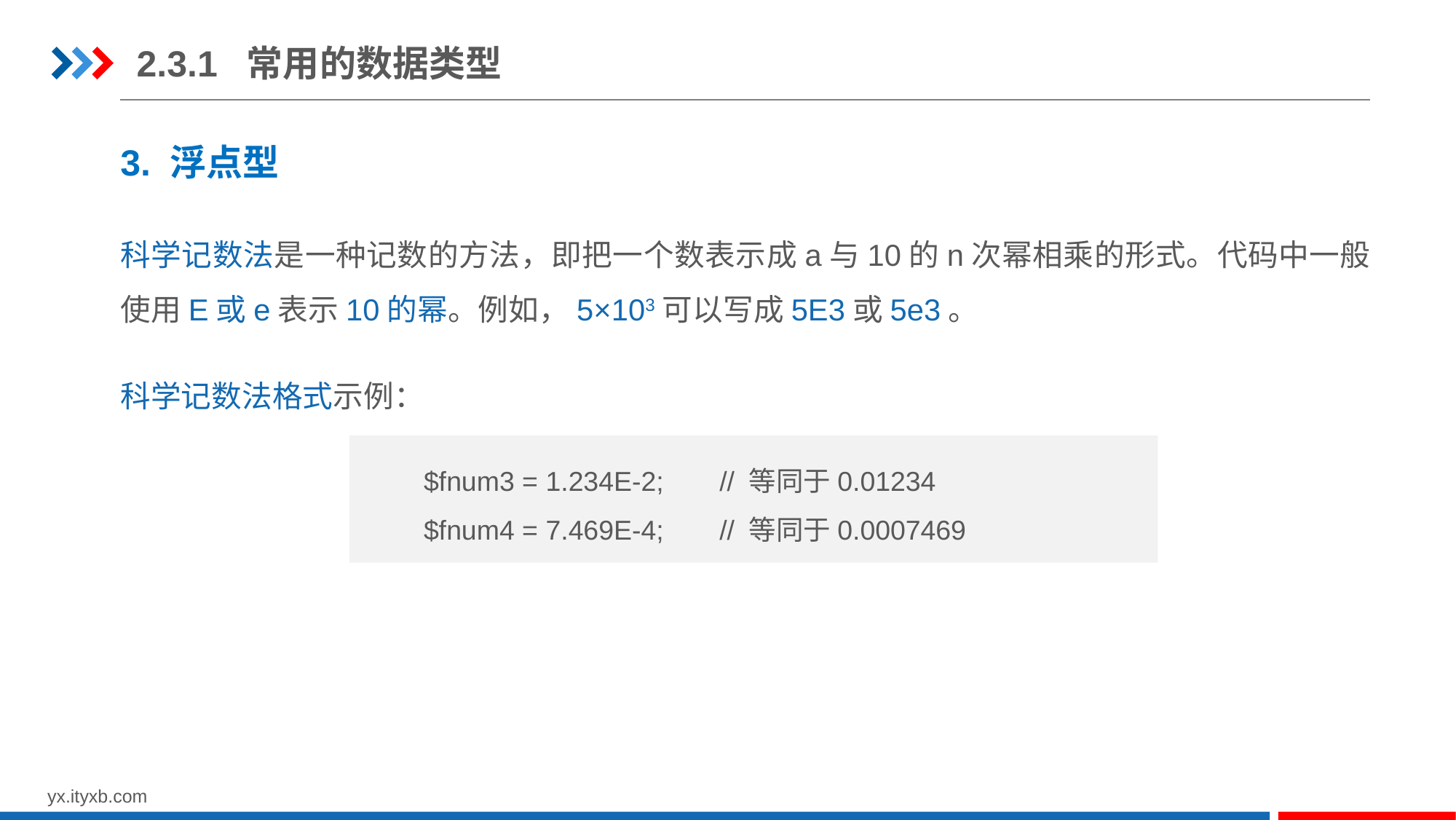

2.3.1  常用的数据类型
3. 浮点型
科学记数法是一种记数的方法，即把一个数表示成a与10的n次幂相乘的形式。代码中一般使用E或e表示10的幂。例如，5×103可以写成5E3或5e3。

科学记数法格式示例：

$fnum3 = 1.234E-2; 	// 等同于0.01234
$fnum4 = 7.469E-4; 	// 等同于0.0007469